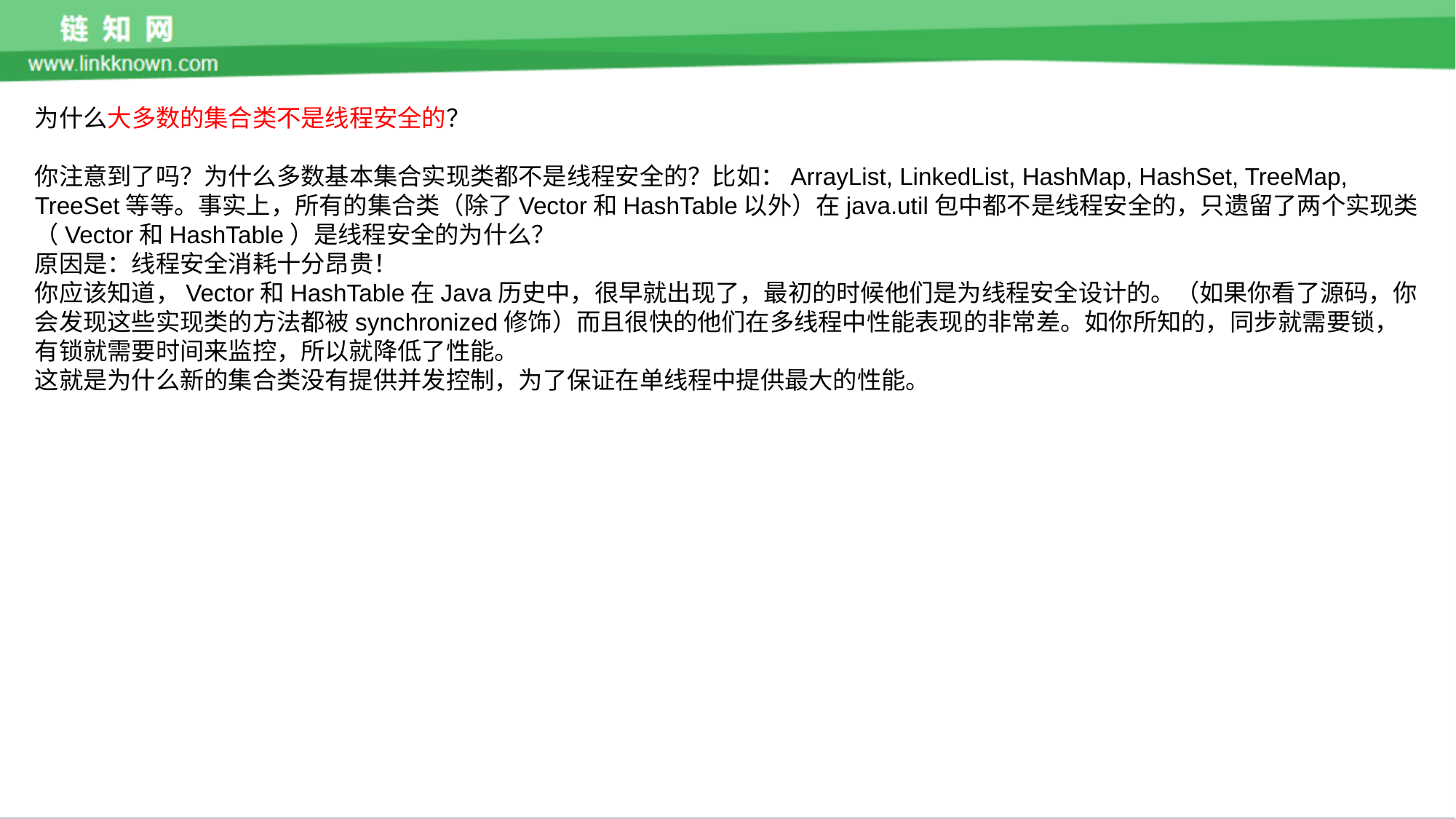

为什么大多数的集合类不是线程安全的？

你注意到了吗？为什么多数基本集合实现类都不是线程安全的？比如：ArrayList, LinkedList, HashMap, HashSet, TreeMap, TreeSet等等。事实上，所有的集合类（除了Vector和HashTable以外）在java.util包中都不是线程安全的，只遗留了两个实现类（Vector和HashTable）是线程安全的为什么？
原因是：线程安全消耗十分昂贵！
你应该知道，Vector和HashTable在Java历史中，很早就出现了，最初的时候他们是为线程安全设计的。（如果你看了源码，你会发现这些实现类的方法都被synchronized修饰）而且很快的他们在多线程中性能表现的非常差。如你所知的，同步就需要锁，有锁就需要时间来监控，所以就降低了性能。
这就是为什么新的集合类没有提供并发控制，为了保证在单线程中提供最大的性能。